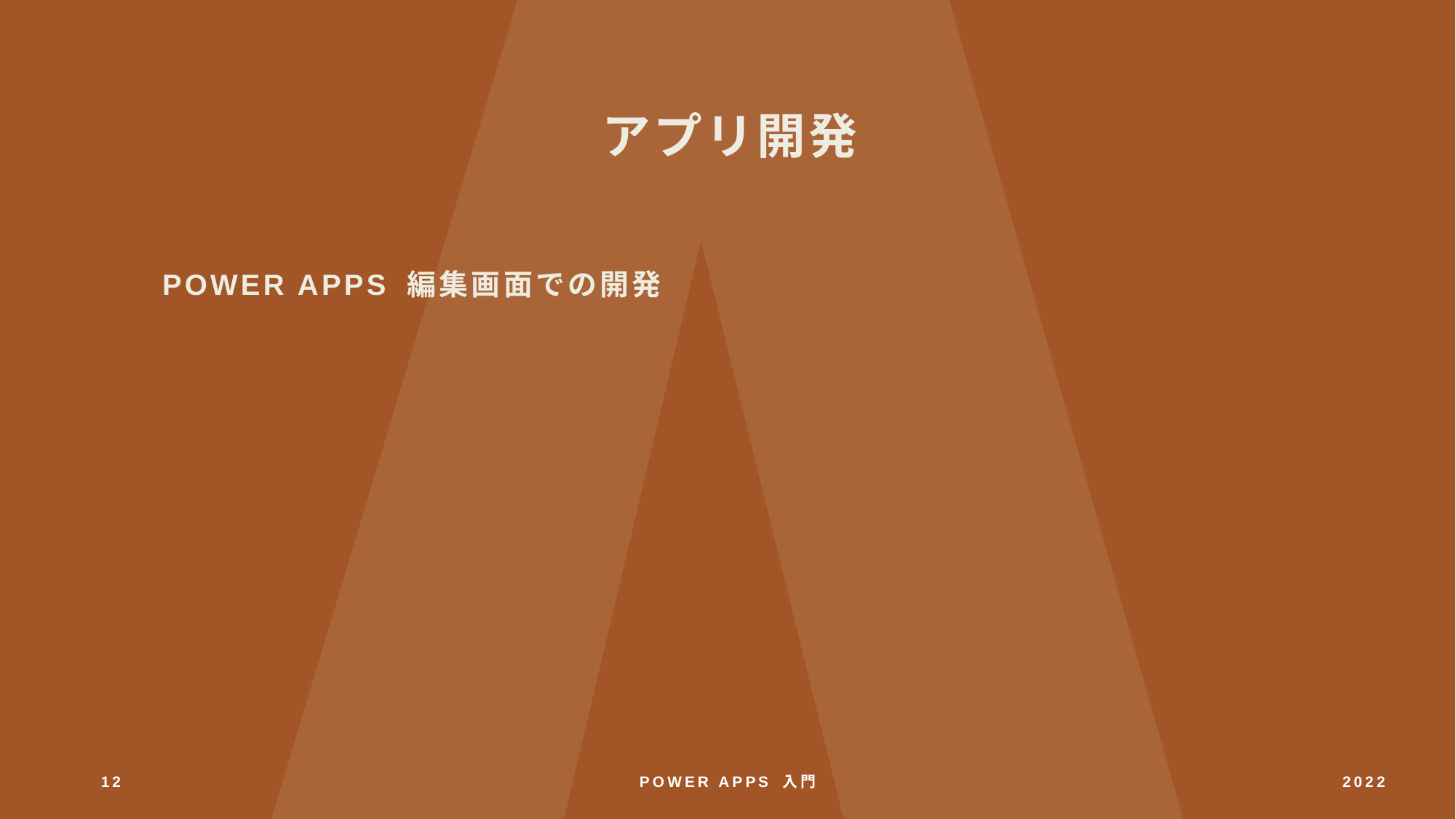

# アプリ開発

Power Apps 編集画面での開発

12
Power Apps 入門
2022